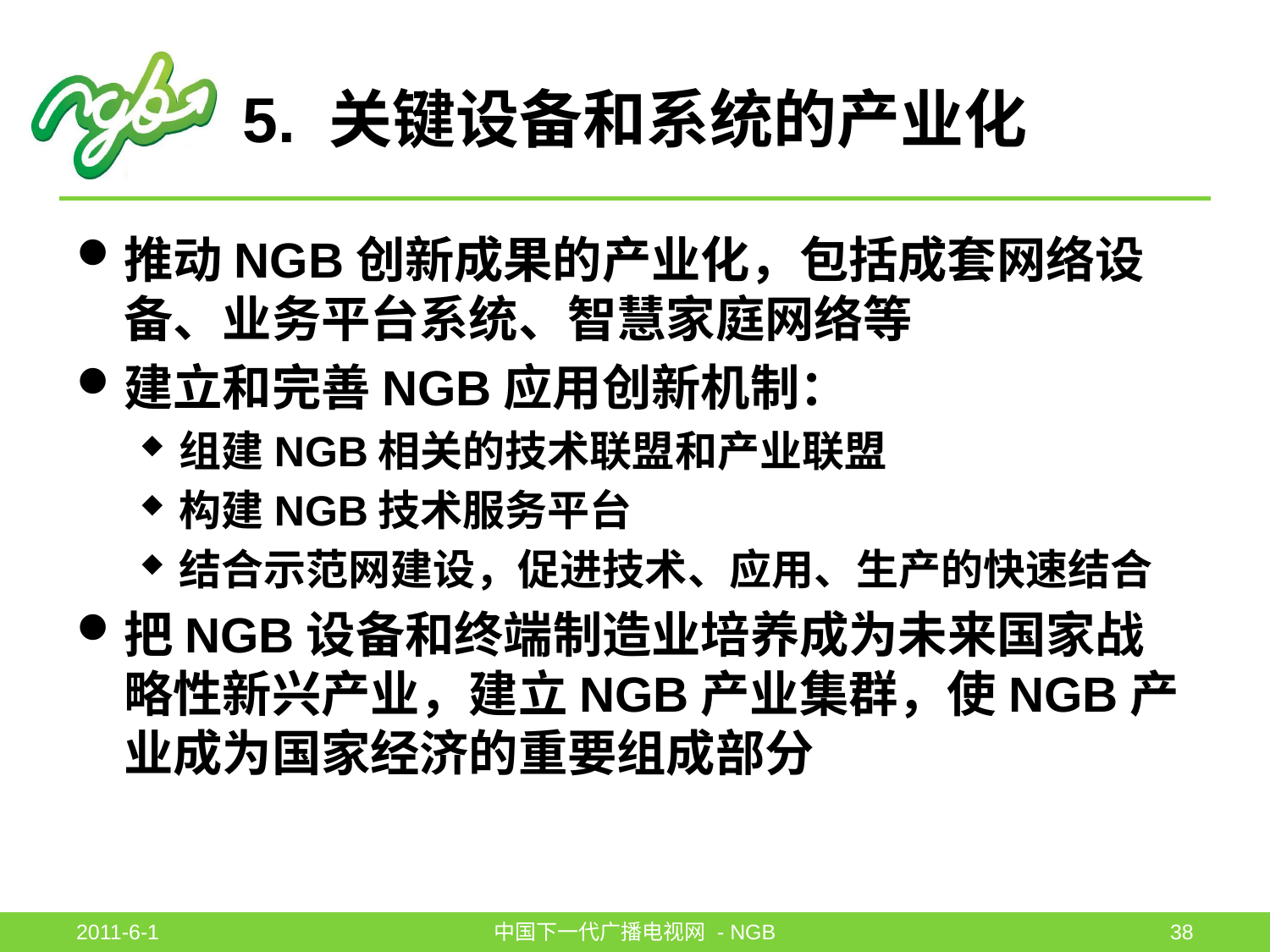

# 5. 关键设备和系统的产业化
推动NGB创新成果的产业化，包括成套网络设备、业务平台系统、智慧家庭网络等
建立和完善NGB应用创新机制：
组建NGB相关的技术联盟和产业联盟
构建NGB技术服务平台
结合示范网建设，促进技术、应用、生产的快速结合
把NGB设备和终端制造业培养成为未来国家战略性新兴产业，建立NGB产业集群，使NGB产业成为国家经济的重要组成部分
2011-6-1
中国下一代广播电视网 - NGB
38